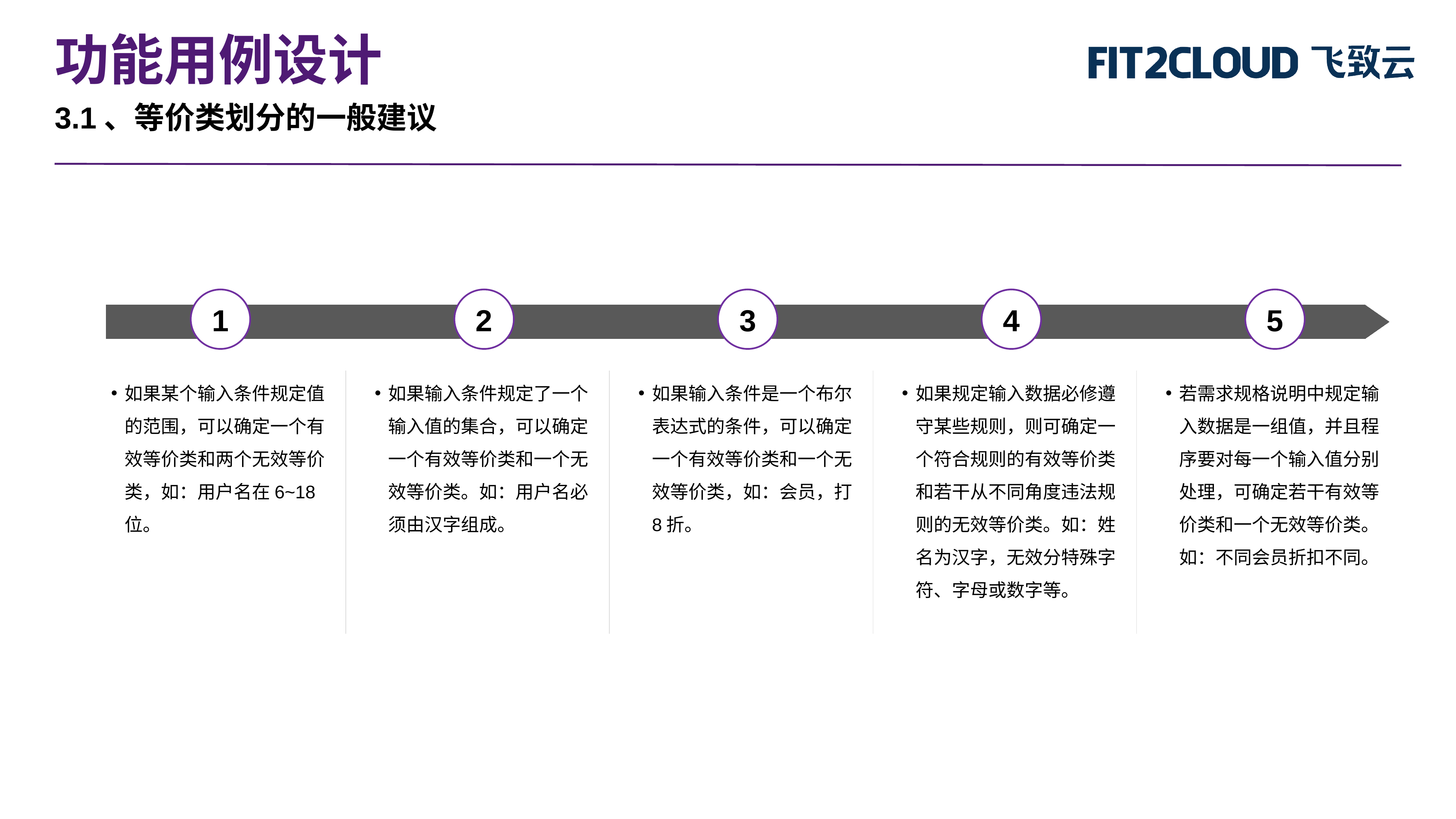

功能用例设计
3.1、等价类划分的一般建议
1
2
3
4
5

如果某个输入条件规定值的范围，可以确定一个有效等价类和两个无效等价类，如：用户名在6~18位。
如果输入条件规定了一个输入值的集合，可以确定一个有效等价类和一个无效等价类。如：用户名必须由汉字组成。

如果输入条件是一个布尔表达式的条件，可以确定一个有效等价类和一个无效等价类，如：会员，打8折。

如果规定输入数据必修遵守某些规则，则可确定一个符合规则的有效等价类和若干从不同角度违法规则的无效等价类。如：姓名为汉字，无效分特殊字符、字母或数字等。

若需求规格说明中规定输入数据是一组值，并且程序要对每一个输入值分别处理，可确定若干有效等价类和一个无效等价类。如：不同会员折扣不同。